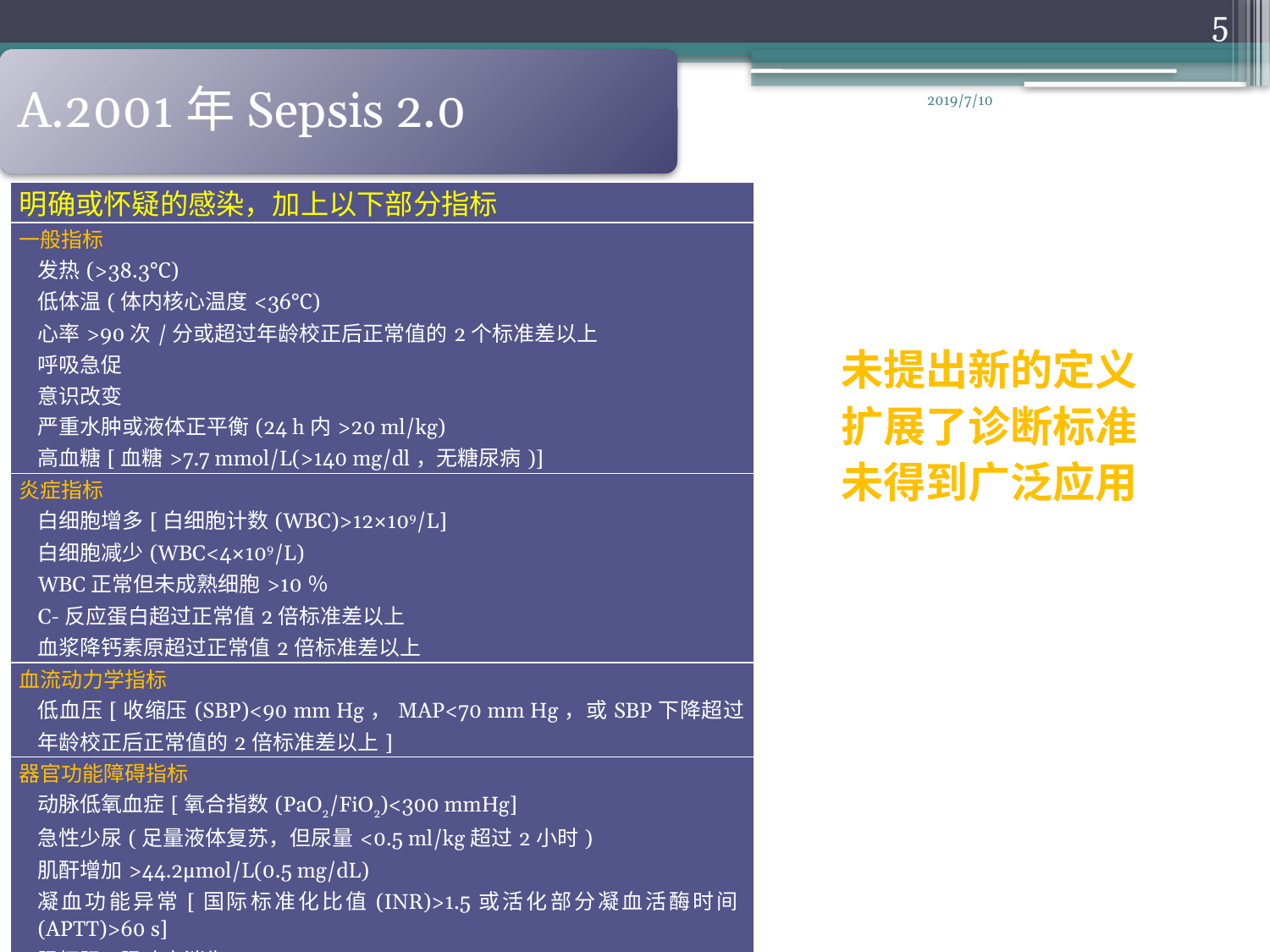

5

A.2001年Sepsis 2.0
2019/7/10
| 明确或怀疑的感染，加上以下部分指标 |
| --- |
| 一般指标 发热(>38.3℃) 低体温(体内核心温度<36℃) 心率>90次/分或超过年龄校正后正常值的2个标准差以上 呼吸急促 意识改变 严重水肿或液体正平衡(24 h内>20 ml/kg) 高血糖[血糖>7.7 mmol/L(>140 mg/dl，无糖尿病)] |
| 炎症指标 白细胞增多[白细胞计数(WBC)>12×109/L] 白细胞减少(WBC<4×109/L) WBC正常但未成熟细胞>10％ C-反应蛋白超过正常值2倍标准差以上 血浆降钙素原超过正常值2倍标准差以上 |
| 血流动力学指标 低血压[收缩压(SBP)<90 mm Hg，MAP<70 mm Hg，或SBP下降超过年龄校正后正常值的2倍标准差以上] |
| 器官功能障碍指标 动脉低氧血症[氧合指数(PaO2/FiO2)<300 mmHg] 急性少尿(足量液体复苏，但尿量<0.5 ml/kg超过2小时) 肌酐增加>44.2μmol/L(0.5 mg/dL) 凝血功能异常[国际标准化比值(INR)>1.5或活化部分凝血活酶时间(APTT)>60 s] 肠梗阻(肠鸣音消失) 血小板减少[血小板计数(PLT)<100×109/L] 高胆红素血症[血浆总胆红素>70 μmol/L(>4mg/dL)] |
| 组织灌注指标 高乳酸血症(血乳酸>1 mmol/L) 毛细血管充盈受损或皮肤花斑 |
未提出新的定义
扩展了诊断标准
未得到广泛应用